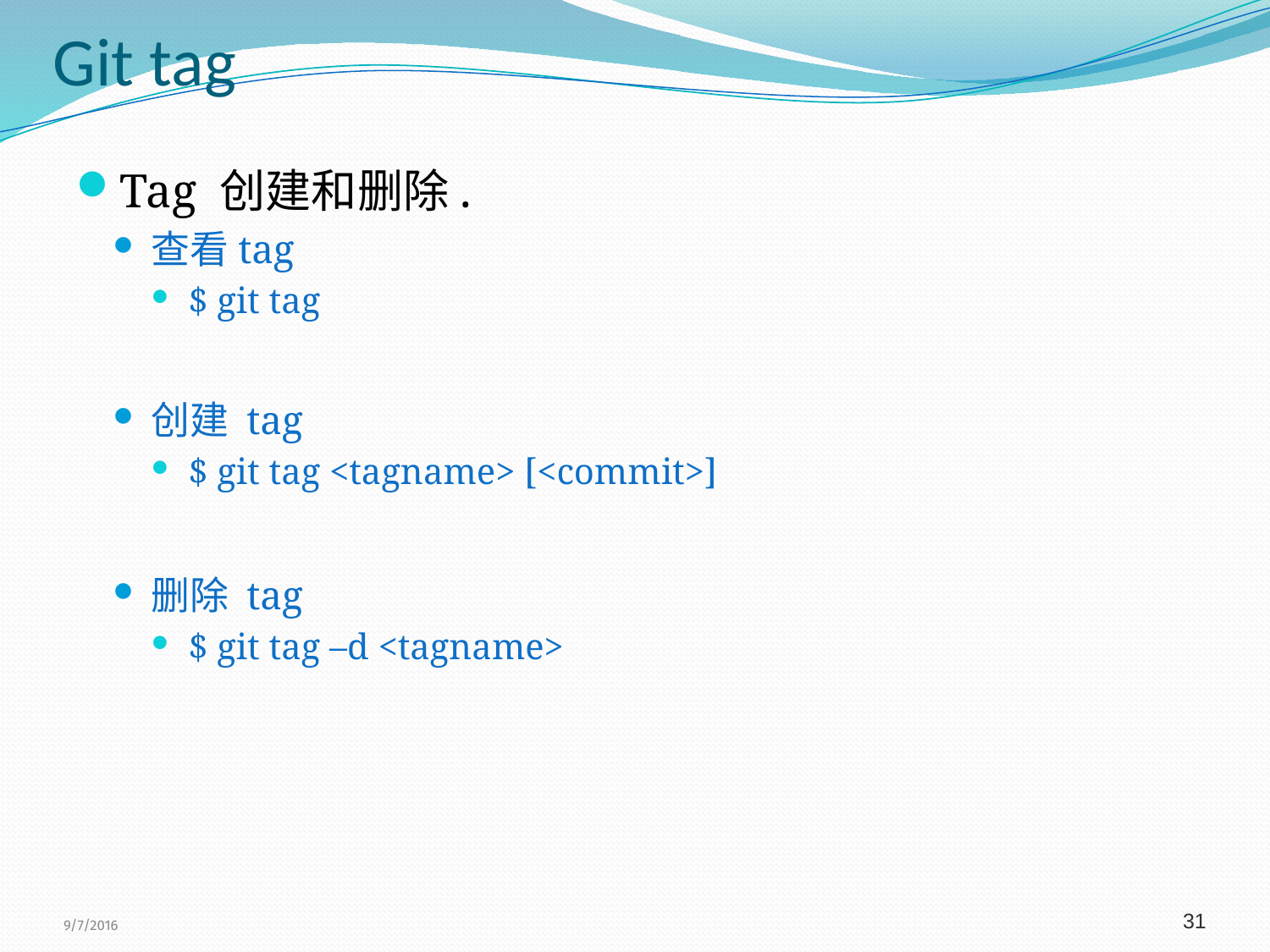

# Git tag
Tag 创建和删除.
查看tag
$ git tag

创建 tag
$ git tag <tagname> [<commit>]

删除 tag
$ git tag –d <tagname>

9/7/2016
31